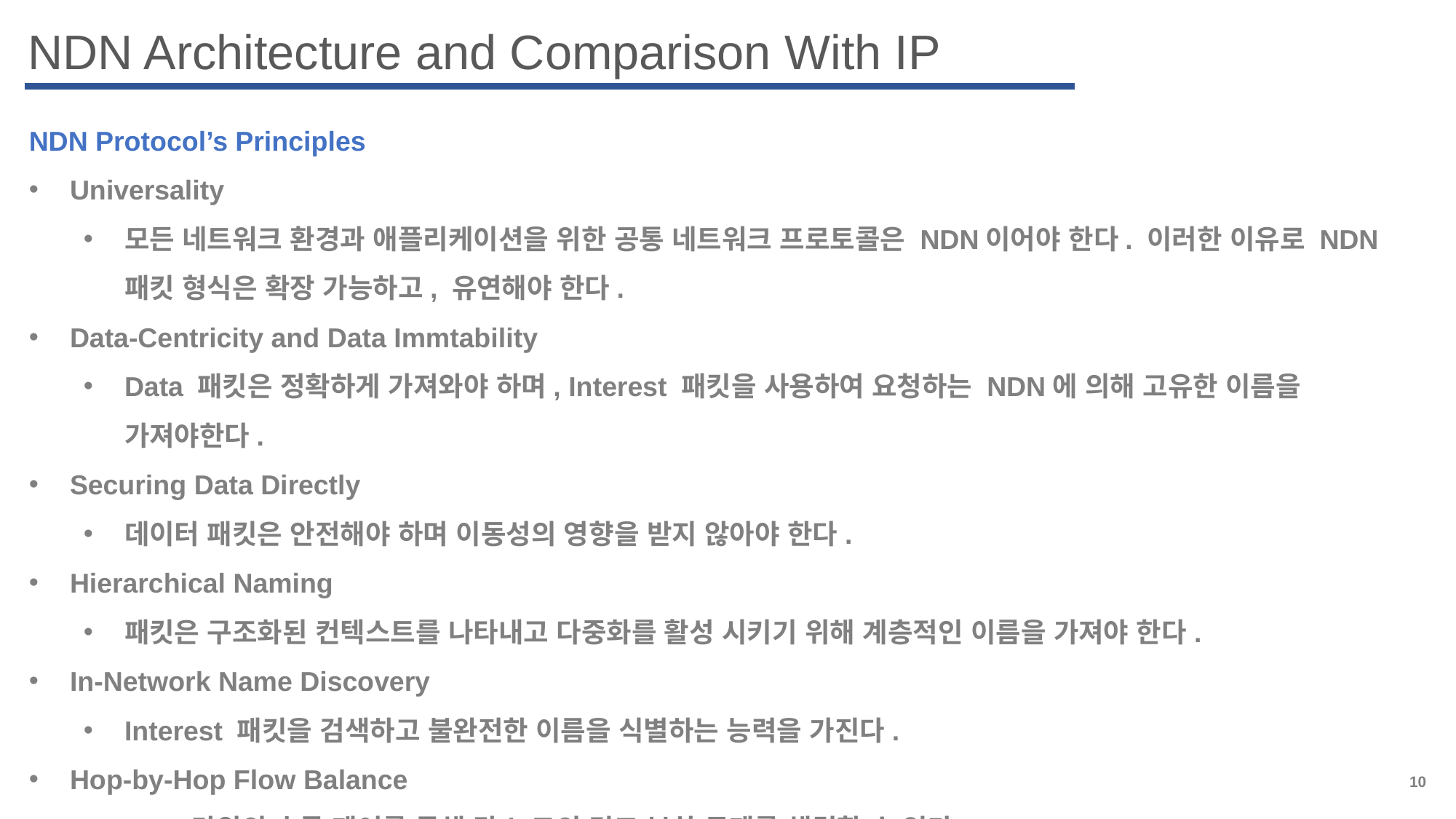

NDN Architecture and Comparison With IP
NDN Protocol’s Principles
Universality
모든 네트워크 환경과 애플리케이션을 위한 공통 네트워크 프로토콜은 NDN이어야 한다. 이러한 이유로 NDN 패킷 형식은 확장 가능하고, 유연해야 한다.
Data-Centricity and Data Immtability
Data 패킷은 정확하게 가져와야 하며, Interest 패킷을 사용하여 요청하는 NDN에 의해 고유한 이름을 가져야한다.
Securing Data Directly
데이터 패킷은 안전해야 하며 이동성의 영향을 받지 않아야 한다.
Hierarchical Naming
패킷은 구조화된 컨텍스트를 나타내고 다중화를 활성 시키기 위해 계층적인 이름을 가져야 한다.
In-Network Name Discovery
Interest 패킷을 검색하고 불완전한 이름을 식별하는 능력을 가진다.
Hop-by-Hop Flow Balance
Hop 단위의 흐름 제어를 통해 각 노드의 링크 부하 문제를 해결할 수 있다.
10